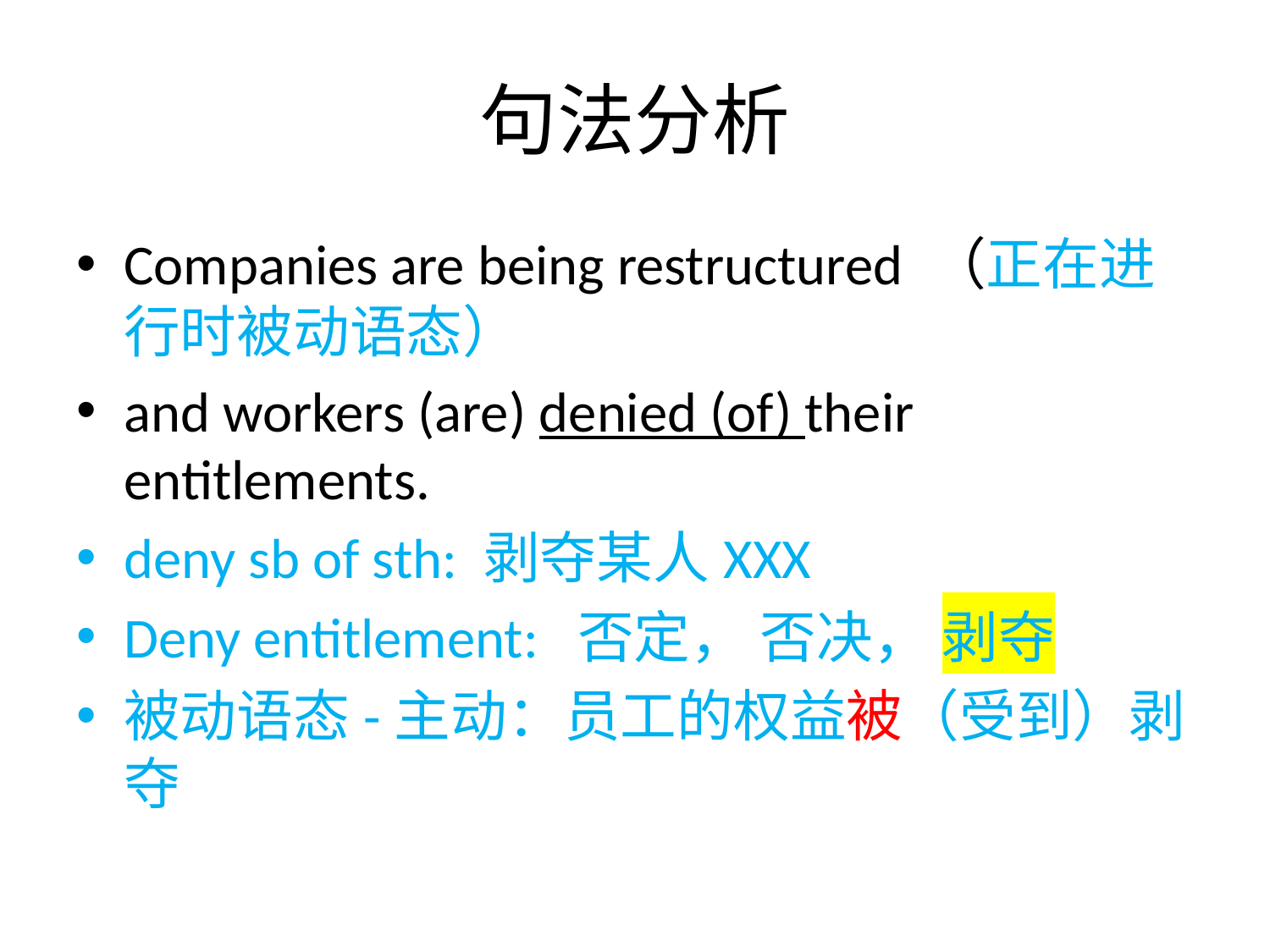

# 句法分析
Companies are being restructured （正在进行时被动语态）
and workers (are) denied (of) their entitlements.
deny sb of sth: 剥夺某人XXX
Deny entitlement:  否定， 否决， 剥夺
被动语态-主动：员工的权益被（受到）剥夺